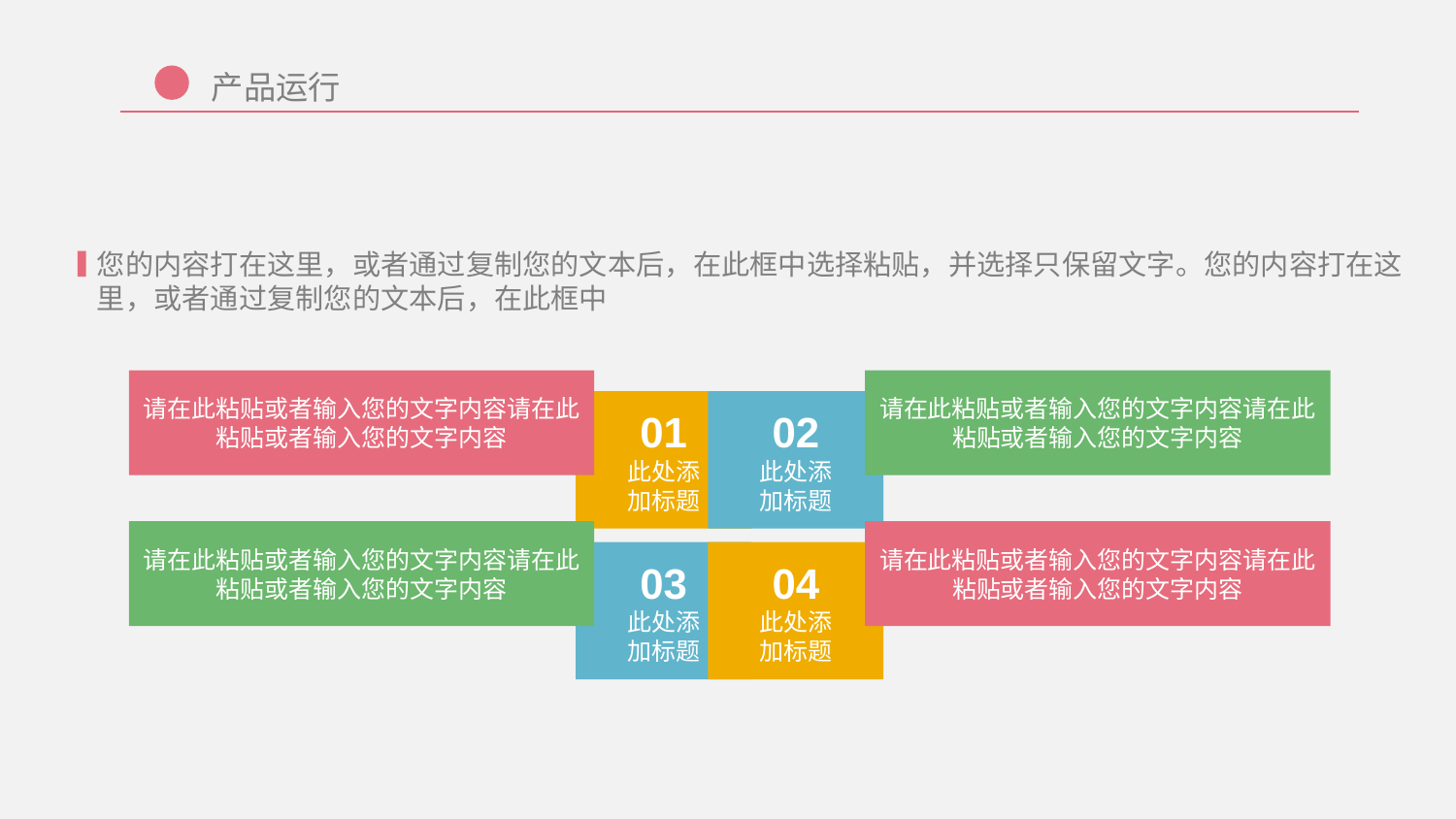

您的内容打在这里，或者通过复制您的文本后，在此框中选择粘贴，并选择只保留文字。您的内容打在这里，或者通过复制您的文本后，在此框中

请在此粘贴或者输入您的文字内容请在此粘贴或者输入您的文字内容
请在此粘贴或者输入您的文字内容请在此粘贴或者输入您的文字内容
01
此处添
加标题
02
此处添
加标题
请在此粘贴或者输入您的文字内容请在此粘贴或者输入您的文字内容
请在此粘贴或者输入您的文字内容请在此粘贴或者输入您的文字内容
03
此处添
加标题
04
此处添
加标题